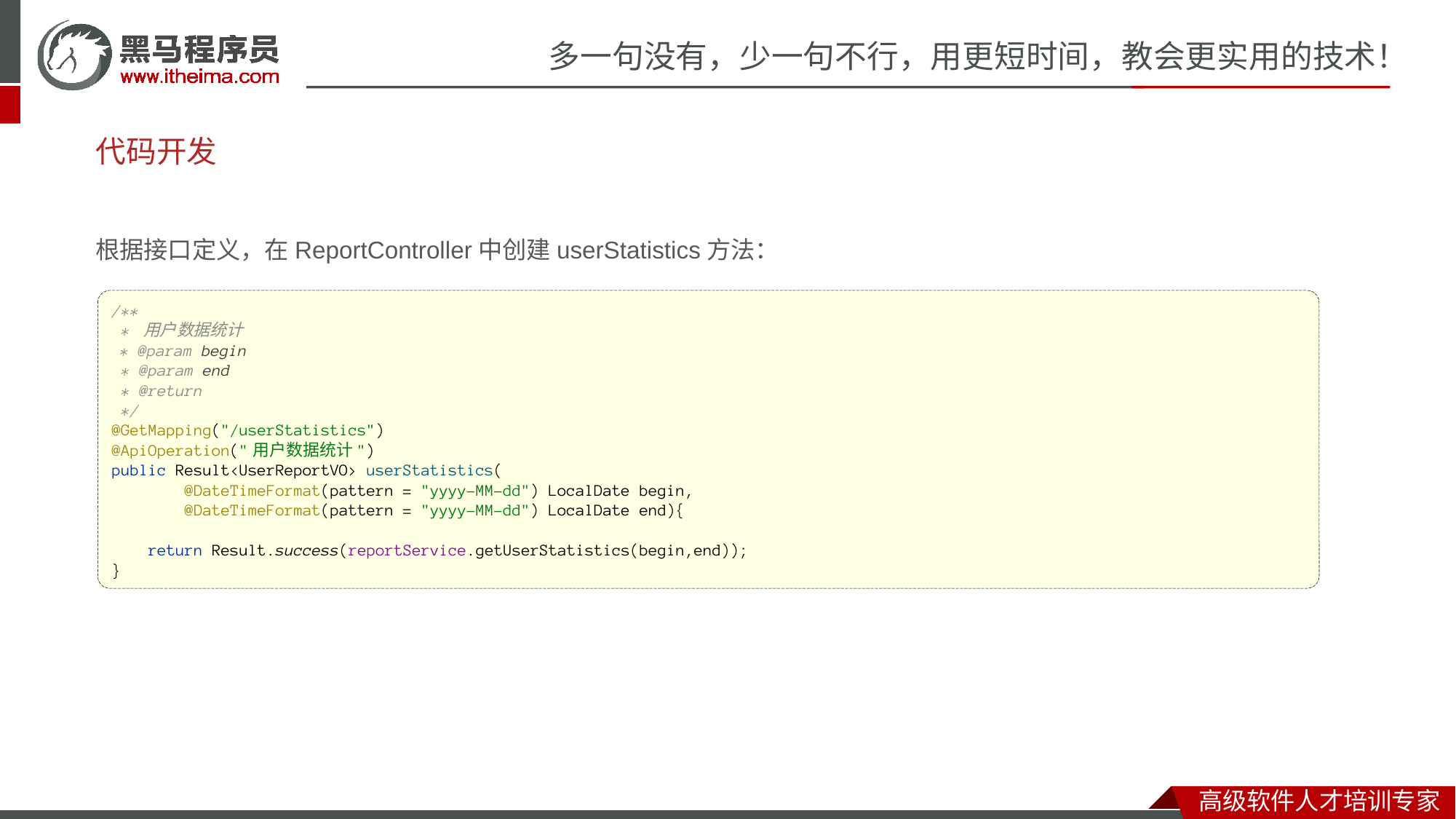

# 代码开发
根据接口定义，在ReportController中创建userStatistics方法：
/**
 * 用户数据统计
 * @param begin
 * @param end
 * @return
 */
@GetMapping("/userStatistics")
@ApiOperation("用户数据统计")
public Result<UserReportVO> userStatistics(
        @DateTimeFormat(pattern = "yyyy-MM-dd") LocalDate begin,
        @DateTimeFormat(pattern = "yyyy-MM-dd") LocalDate end){
    return Result.success(reportService.getUserStatistics(begin,end));
}